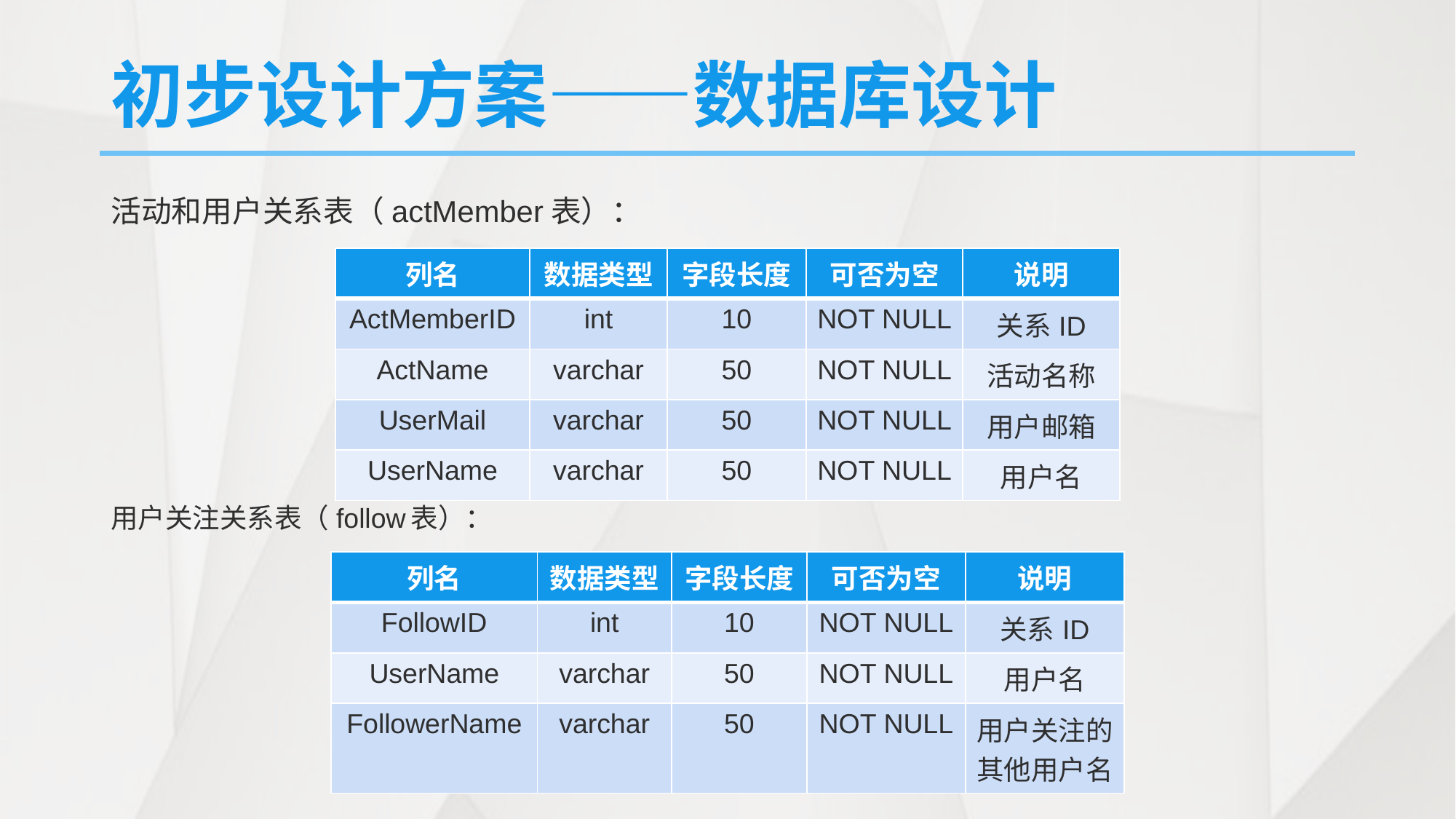

# 初步设计方案——数据库设计
活动和用户关系表（actMember表）：

| 列名 | 数据类型 | 字段长度 | 可否为空 | 说明 |
| --- | --- | --- | --- | --- |
| ActMemberID | int | 10 | NOT NULL | 关系ID |
| ActName | varchar | 50 | NOT NULL | 活动名称 |
| UserMail | varchar | 50 | NOT NULL | 用户邮箱 |
| UserName | varchar | 50 | NOT NULL | 用户名 |
用户关注关系表（follow表）：

| 列名 | 数据类型 | 字段长度 | 可否为空 | 说明 |
| --- | --- | --- | --- | --- |
| FollowID | int | 10 | NOT NULL | 关系ID |
| UserName | varchar | 50 | NOT NULL | 用户名 |
| FollowerName | varchar | 50 | NOT NULL | 用户关注的其他用户名 |